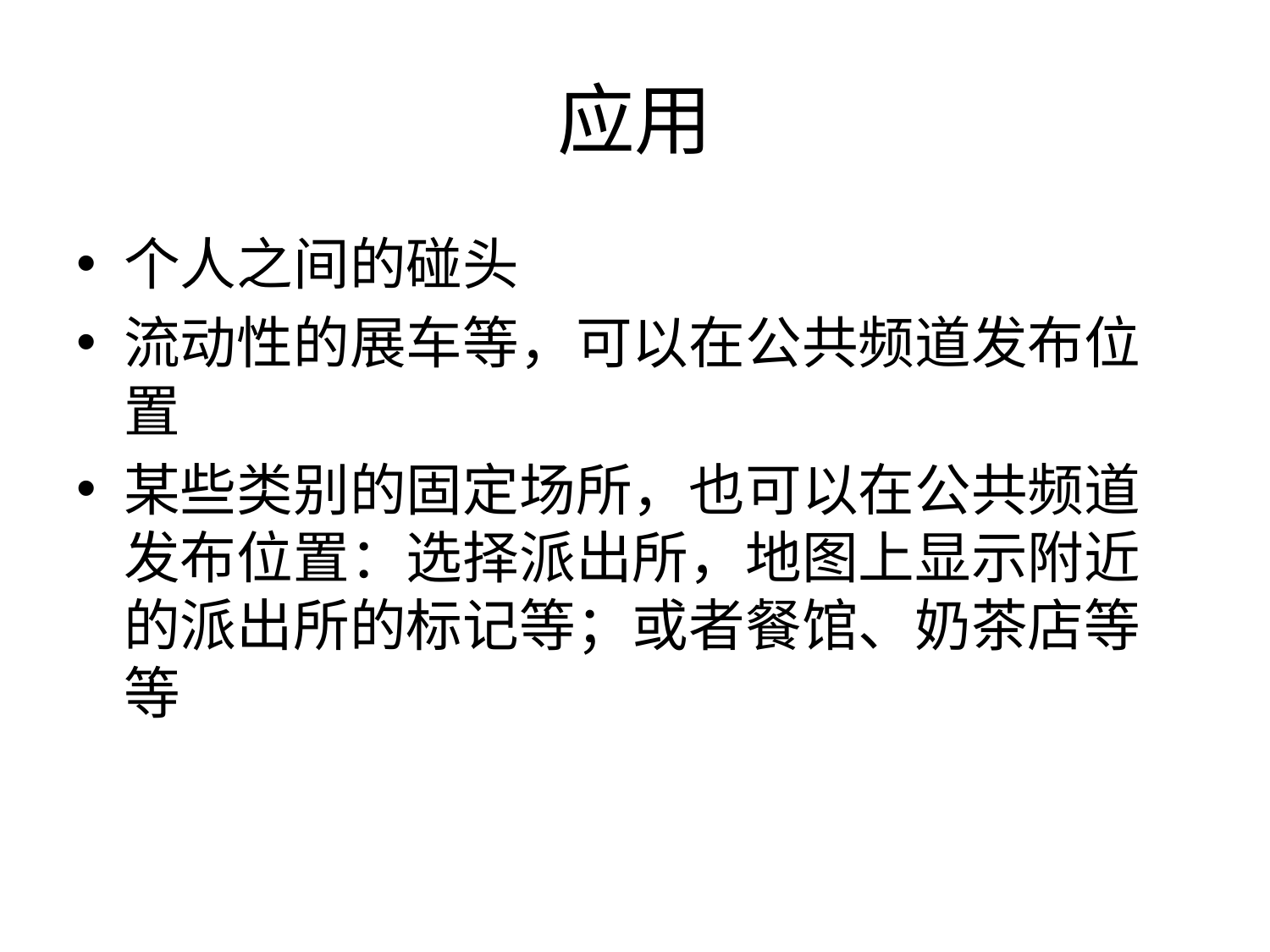

# 应用
个人之间的碰头
流动性的展车等，可以在公共频道发布位置
某些类别的固定场所，也可以在公共频道发布位置：选择派出所，地图上显示附近的派出所的标记等；或者餐馆、奶茶店等等